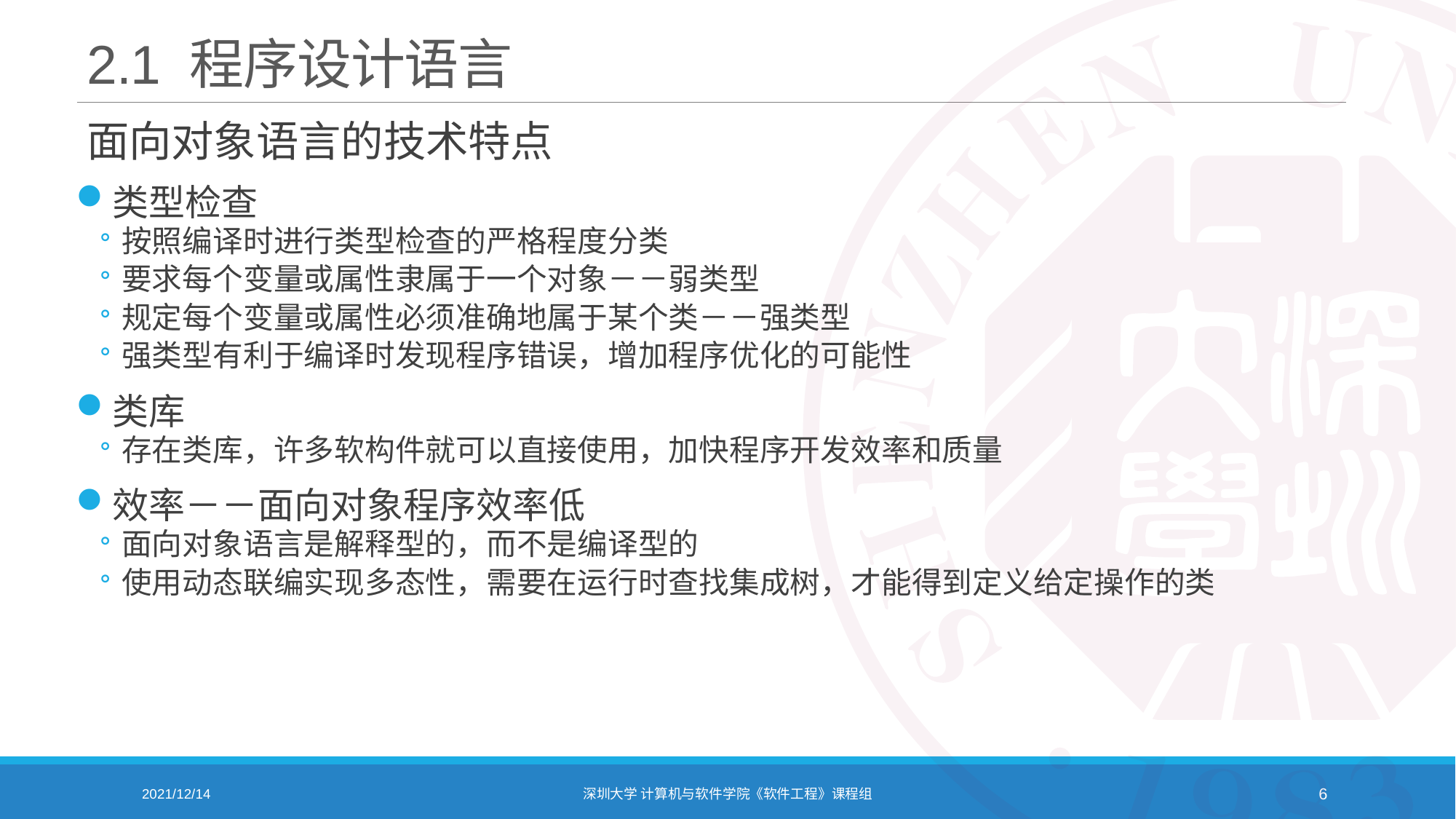

# 2.1 程序设计语言
面向对象语言的技术特点
类型检查
按照编译时进行类型检查的严格程度分类
要求每个变量或属性隶属于一个对象－－弱类型
规定每个变量或属性必须准确地属于某个类－－强类型
强类型有利于编译时发现程序错误，增加程序优化的可能性
类库
存在类库，许多软构件就可以直接使用，加快程序开发效率和质量
效率－－面向对象程序效率低
面向对象语言是解释型的，而不是编译型的
使用动态联编实现多态性，需要在运行时查找集成树，才能得到定义给定操作的类

2021/12/14
深圳大学 计算机与软件学院《软件工程》课程组
6